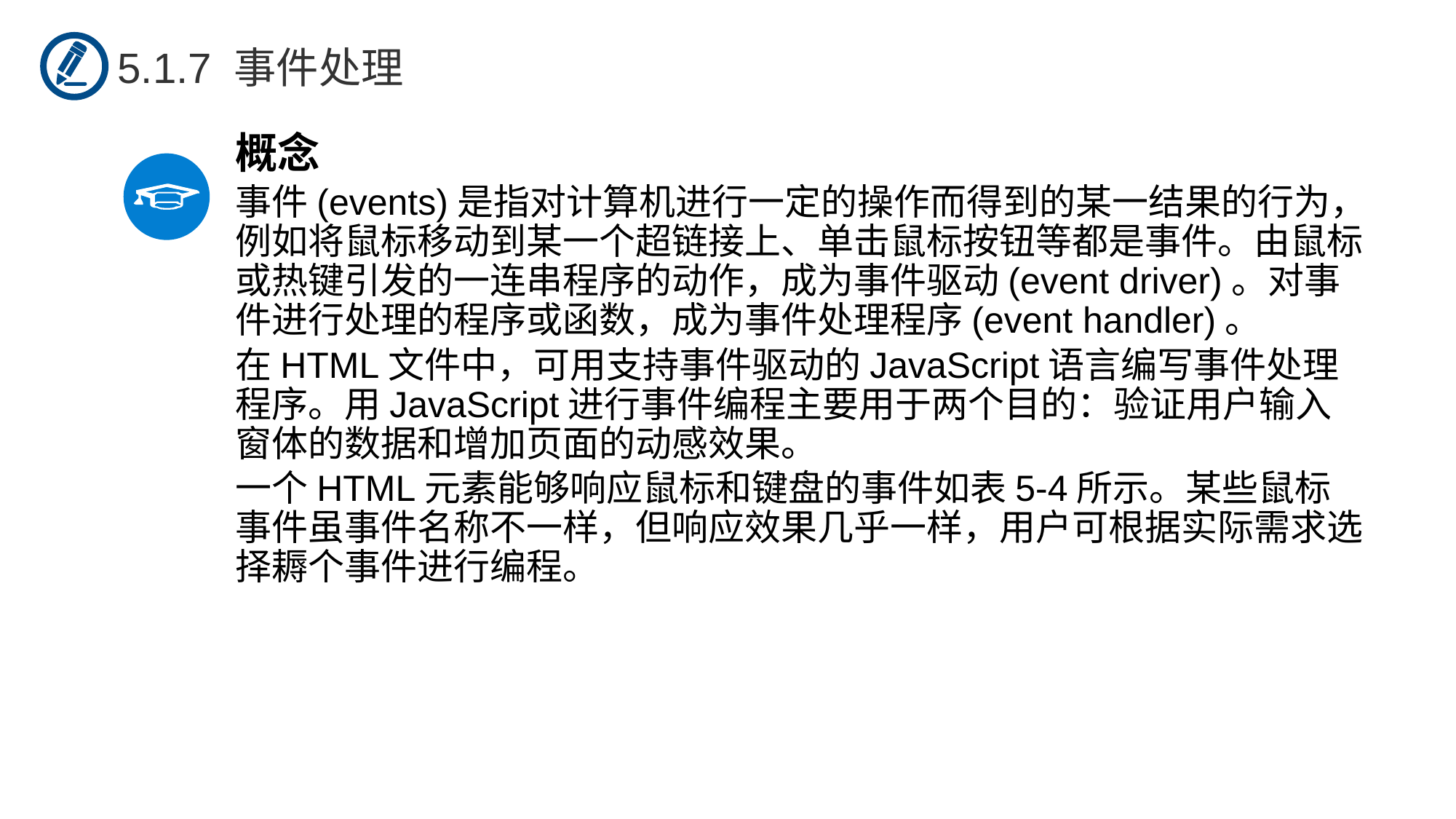

5.1.7 事件处理
概念
事件(events)是指对计算机进行一定的操作而得到的某一结果的行为，例如将鼠标移动到某一个超链接上、单击鼠标按钮等都是事件。由鼠标或热键引发的一连串程序的动作，成为事件驱动(event driver)。对事件进行处理的程序或函数，成为事件处理程序(event handler)。
在HTML文件中，可用支持事件驱动的JavaScript语言编写事件处理程序。用JavaScript进行事件编程主要用于两个目的：验证用户输入窗体的数据和增加页面的动感效果。
一个HTML元素能够响应鼠标和键盘的事件如表5-4所示。某些鼠标事件虽事件名称不一样，但响应效果几乎一样，用户可根据实际需求选择耨个事件进行编程。